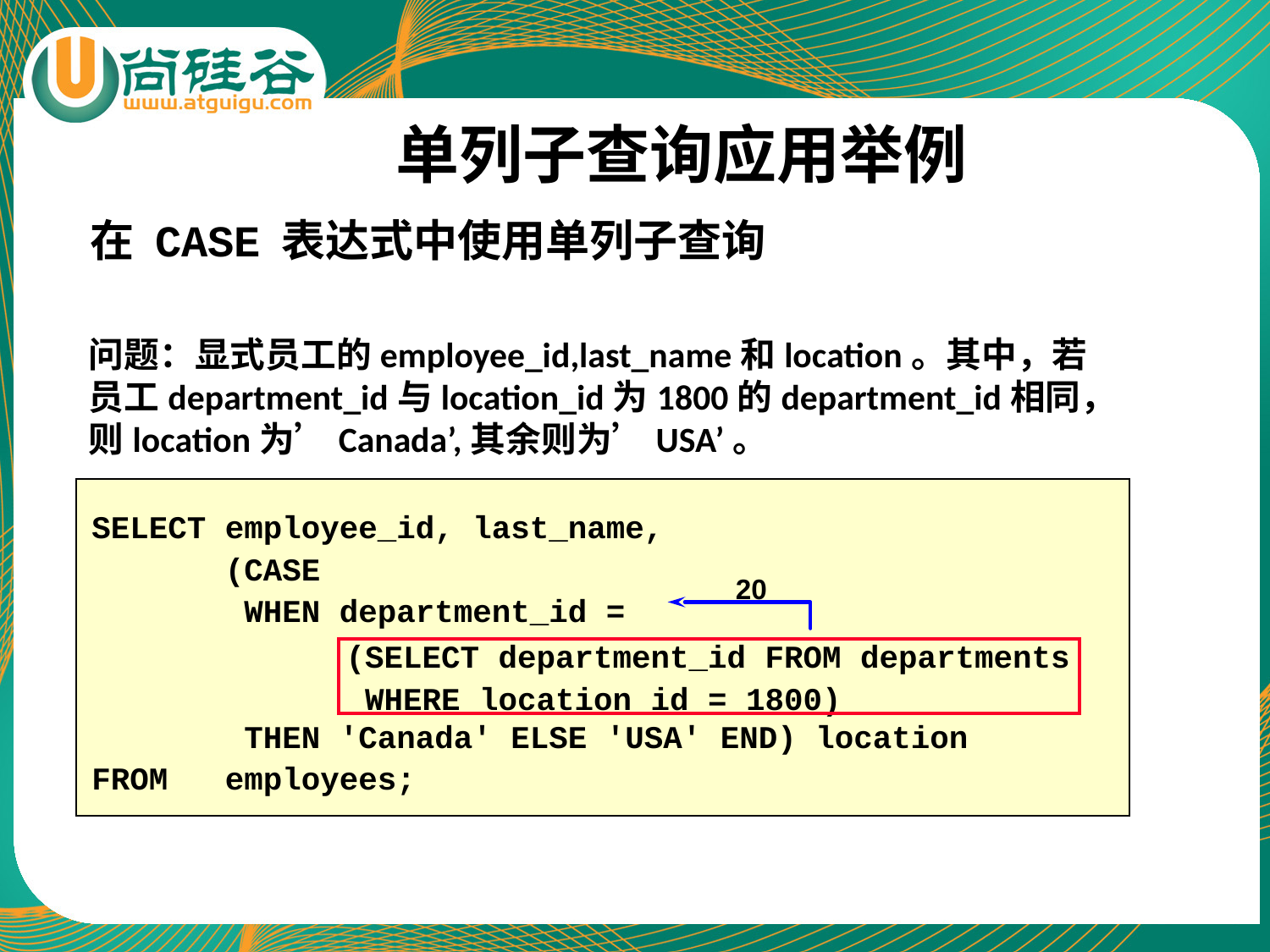

# 单列子查询应用举例
在 CASE 表达式中使用单列子查询
问题：显式员工的employee_id,last_name和location。其中，若员工department_id与location_id为1800的department_id相同，则location为’Canada’,其余则为’USA’。

SELECT employee_id, last_name,
       (CASE
        WHEN department_id =

        THEN 'Canada' ELSE 'USA' END) location
FROM   employees;
20

           (SELECT department_id FROM departments
WHERE location_id = 1800)